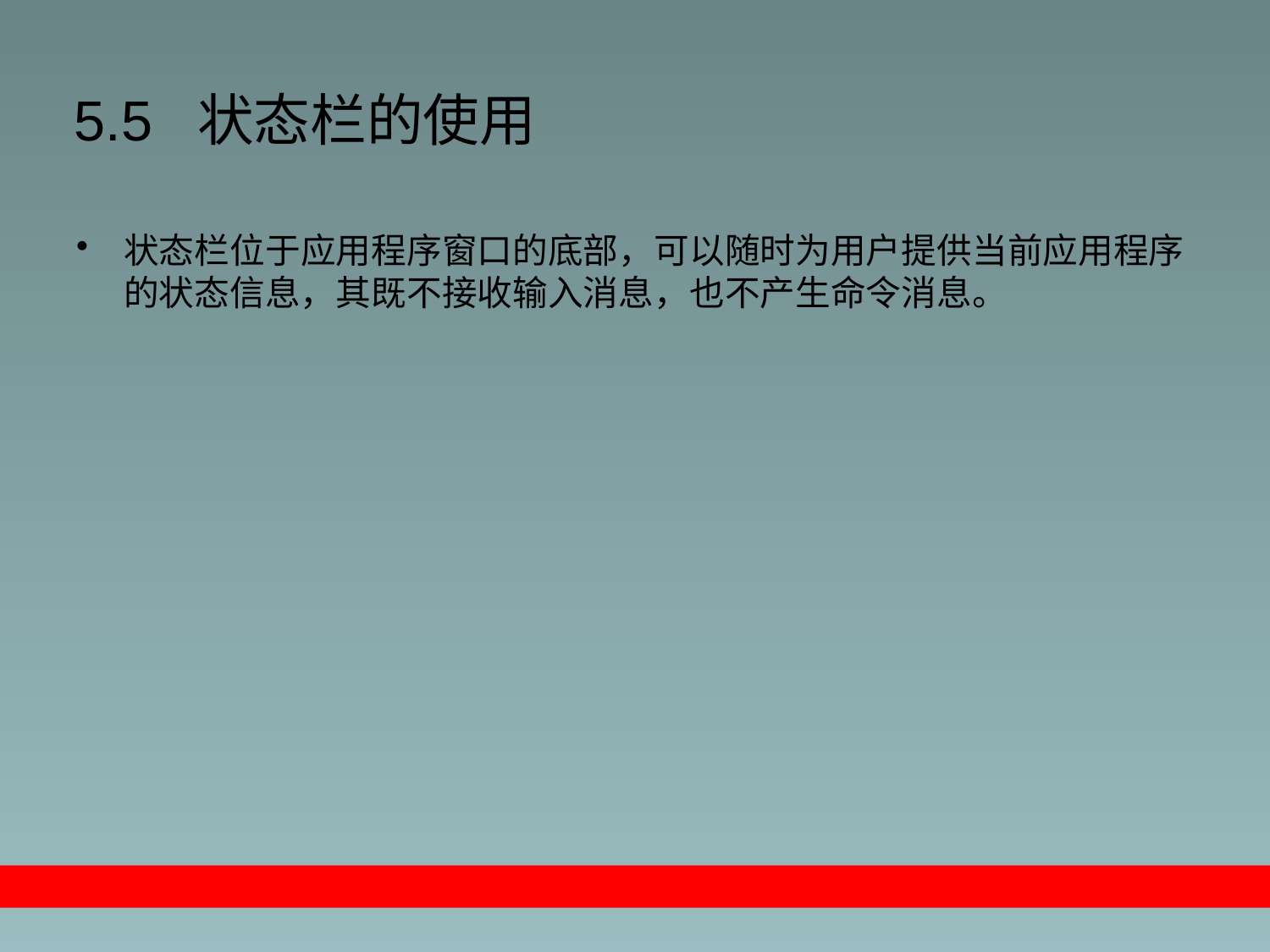

# 5.5  状态栏的使用
状态栏位于应用程序窗口的底部，可以随时为用户提供当前应用程序的状态信息，其既不接收输入消息，也不产生命令消息。